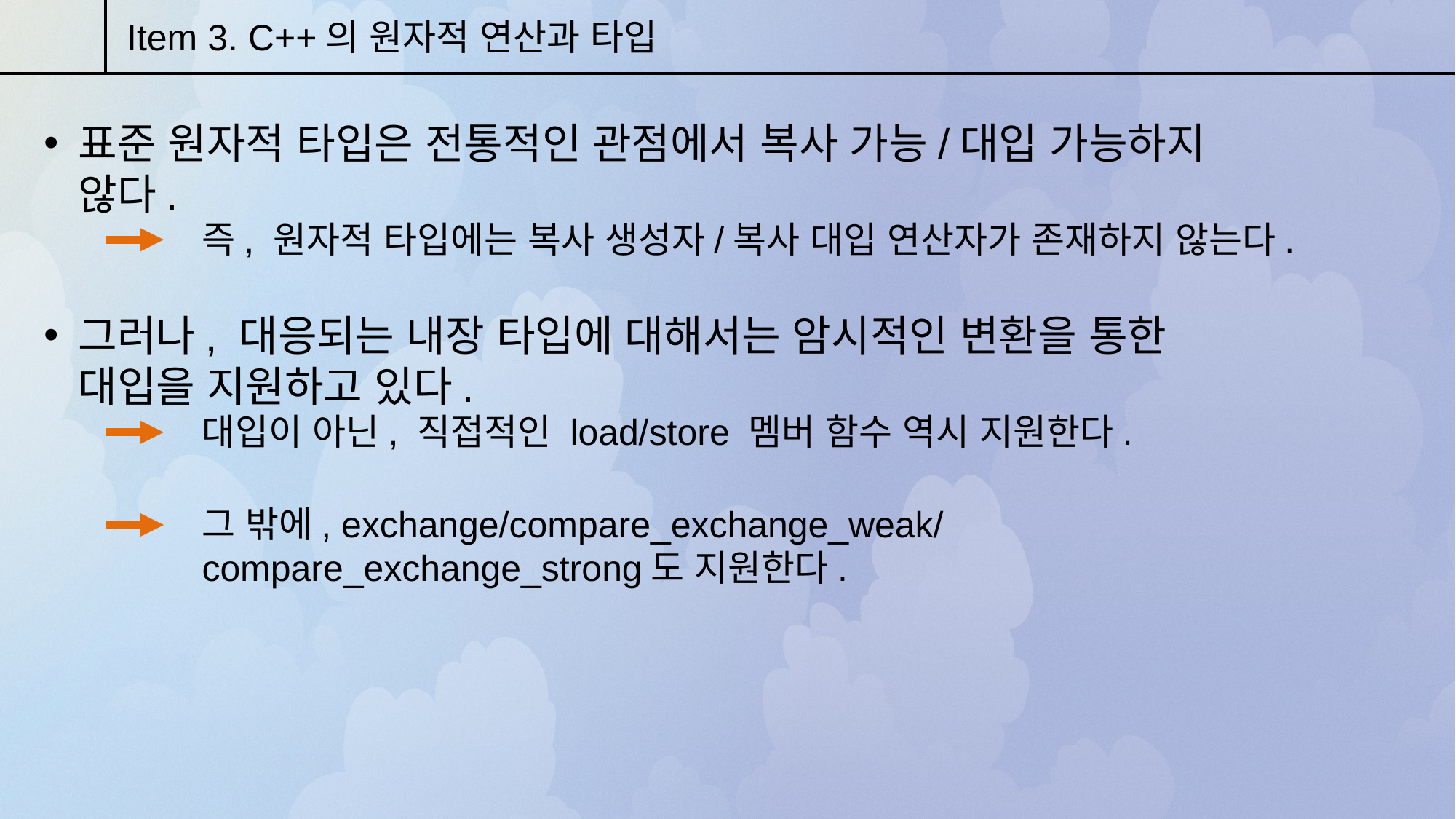

Item 3. C++의 원자적 연산과 타입
표준 원자적 타입은 전통적인 관점에서 복사 가능/대입 가능하지 않다.
즉, 원자적 타입에는 복사 생성자/복사 대입 연산자가 존재하지 않는다.
그러나, 대응되는 내장 타입에 대해서는 암시적인 변환을 통한 대입을 지원하고 있다.
대입이 아닌, 직접적인 load/store 멤버 함수 역시 지원한다.
그 밖에, exchange/compare_exchange_weak/compare_exchange_strong도 지원한다.